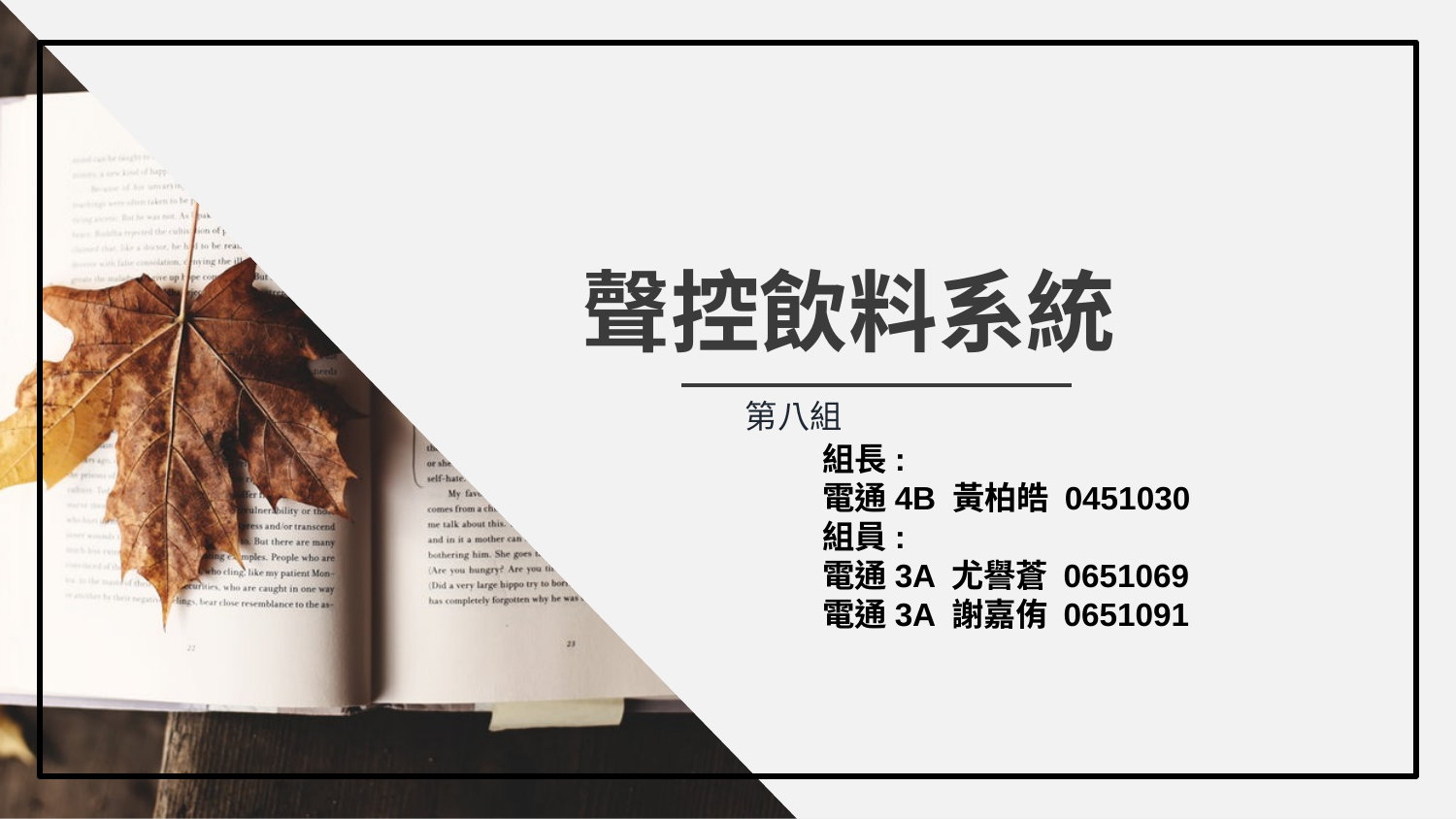

聲控飲料系統
第八組
組長:
電通4B 黃柏皓 0451030
組員:
電通3A 尤譽蒼 0651069
電通3A 謝嘉侑 0651091